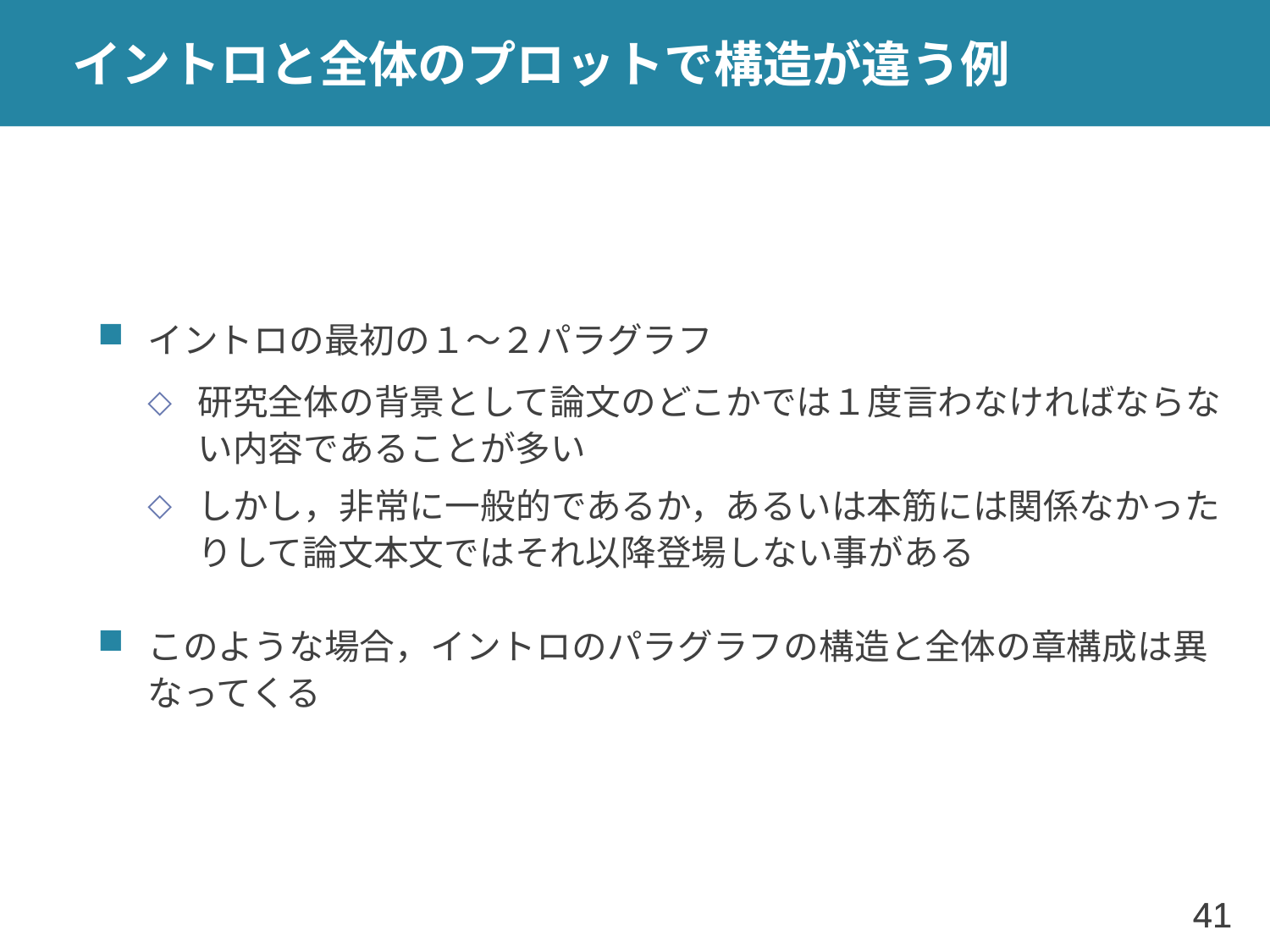

# イントロと全体のプロットで構造が違う例
イントロの最初の１～２パラグラフ
研究全体の背景として論文のどこかでは１度言わなければならない内容であることが多い
しかし，非常に一般的であるか，あるいは本筋には関係なかったりして論文本文ではそれ以降登場しない事がある
このような場合，イントロのパラグラフの構造と全体の章構成は異なってくる